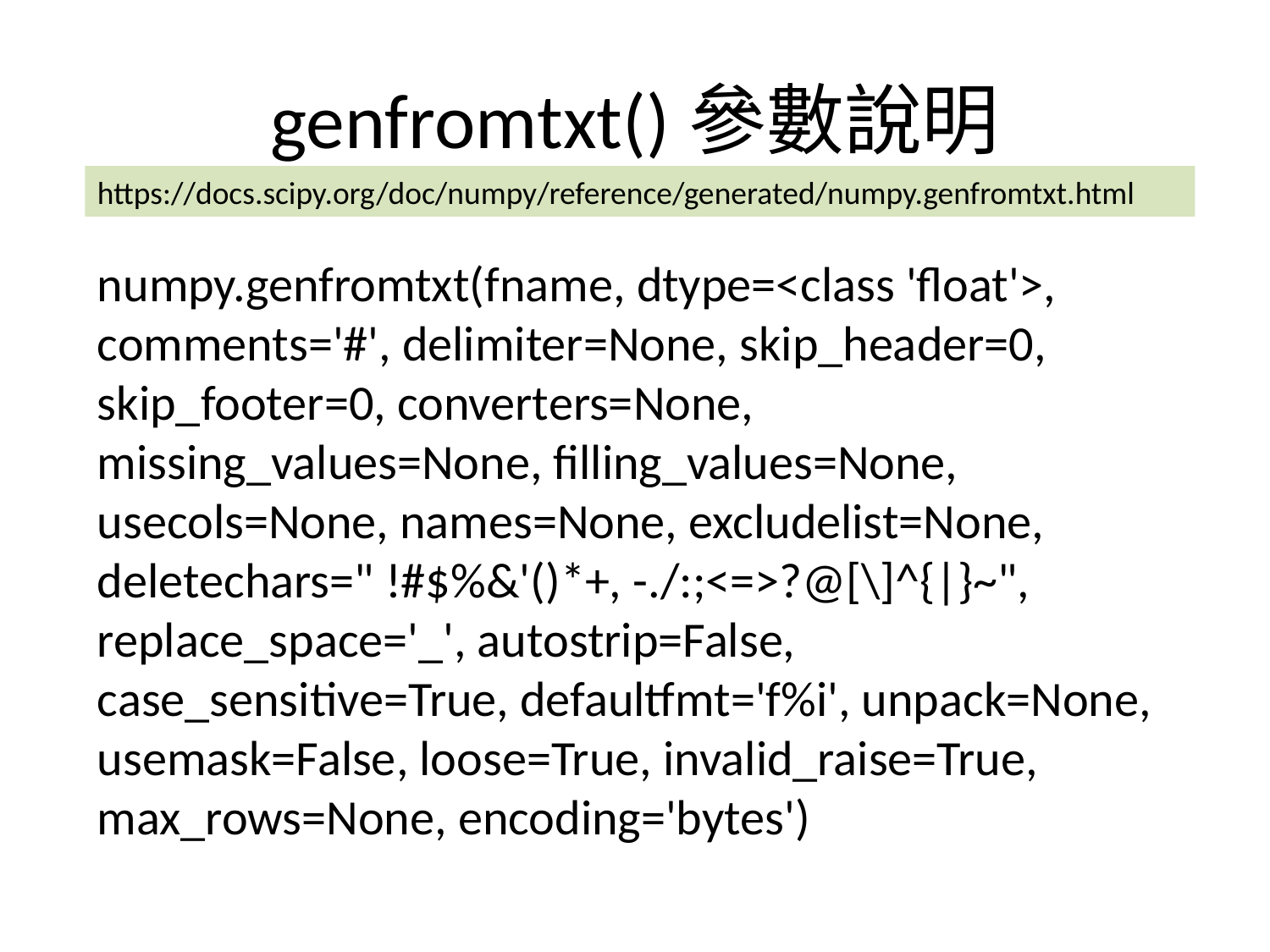

# genfromtxt()參數說明
https://docs.scipy.org/doc/numpy/reference/generated/numpy.genfromtxt.html
numpy.genfromtxt(fname, dtype=<class 'float'>, comments='#', delimiter=None, skip_header=0, skip_footer=0, converters=None, missing_values=None, filling_values=None, usecols=None, names=None, excludelist=None, deletechars=" !#$%&'()*+, -./:;<=>?@[\]^{|}~", replace_space='_', autostrip=False, case_sensitive=True, defaultfmt='f%i', unpack=None, usemask=False, loose=True, invalid_raise=True, max_rows=None, encoding='bytes')